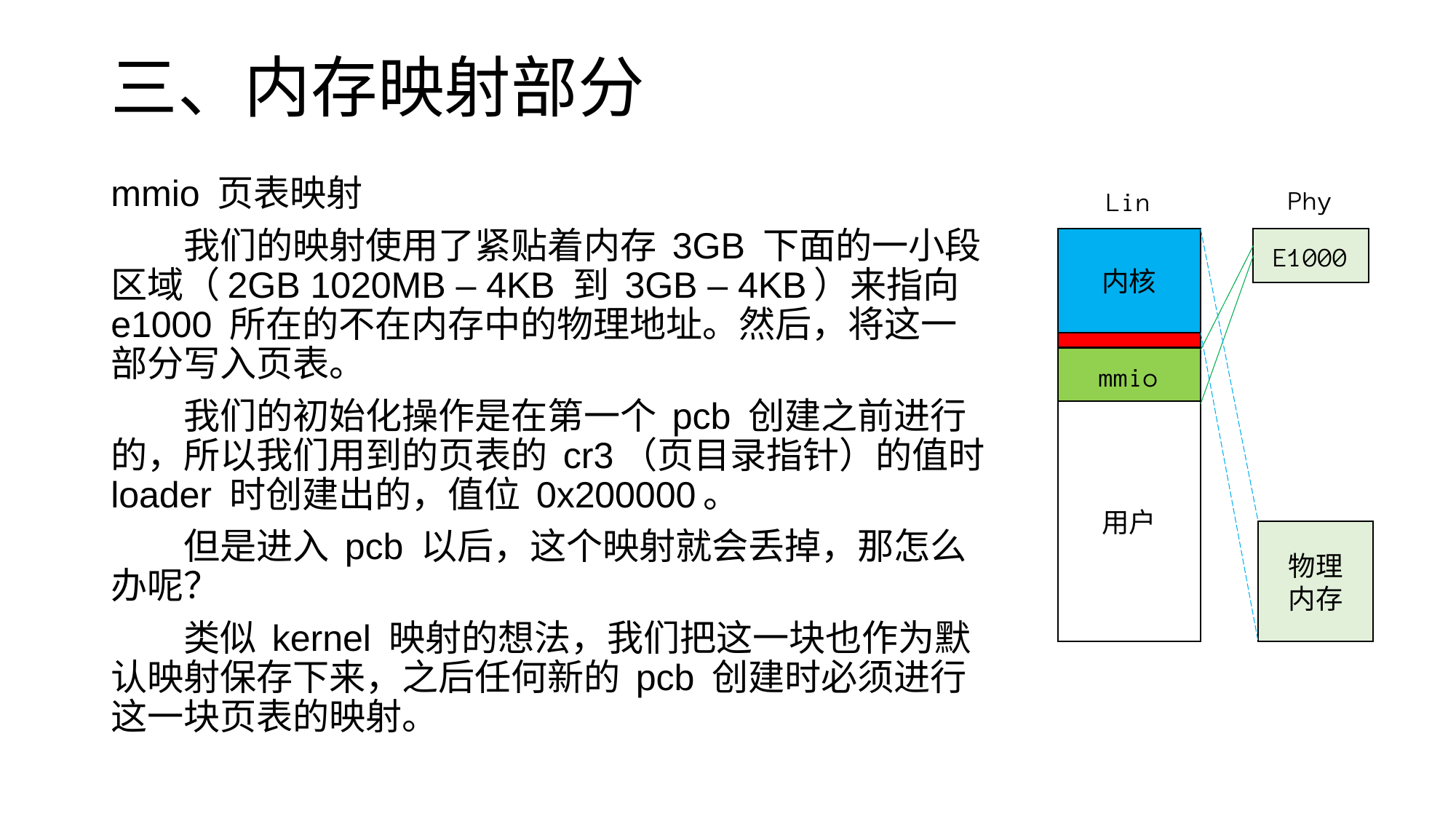

# 三、内存映射部分
mmio 页表映射
　　我们的映射使用了紧贴着内存 3GB 下面的一小段区域（2GB 1020MB – 4KB 到 3GB – 4KB）来指向 e1000 所在的不在内存中的物理地址。然后，将这一部分写入页表。
　　我们的初始化操作是在第一个 pcb 创建之前进行的，所以我们用到的页表的 cr3（页目录指针）的值时 loader 时创建出的，值位 0x200000。
　　但是进入 pcb 以后，这个映射就会丢掉，那怎么办呢？
　　类似 kernel 映射的想法，我们把这一块也作为默认映射保存下来，之后任何新的 pcb 创建时必须进行这一块页表的映射。
Phy
Lin
内核

mmio
用户
E1000
物理
内存